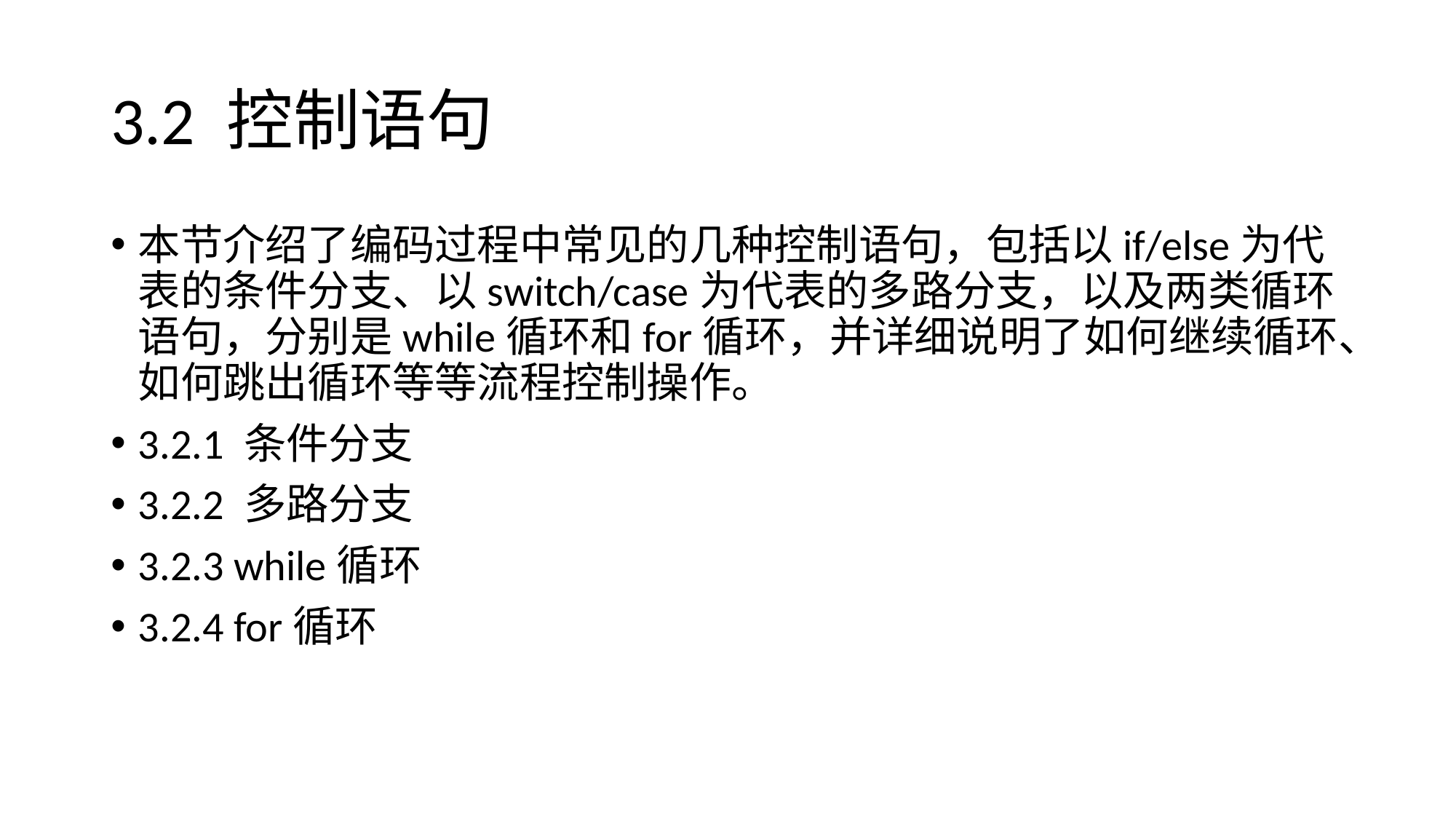

# 3.2 控制语句
本节介绍了编码过程中常见的几种控制语句，包括以if/else为代表的条件分支、以switch/case为代表的多路分支，以及两类循环语句，分别是while循环和for循环，并详细说明了如何继续循环、如何跳出循环等等流程控制操作。
3.2.1 条件分支
3.2.2 多路分支
3.2.3 while循环
3.2.4 for循环